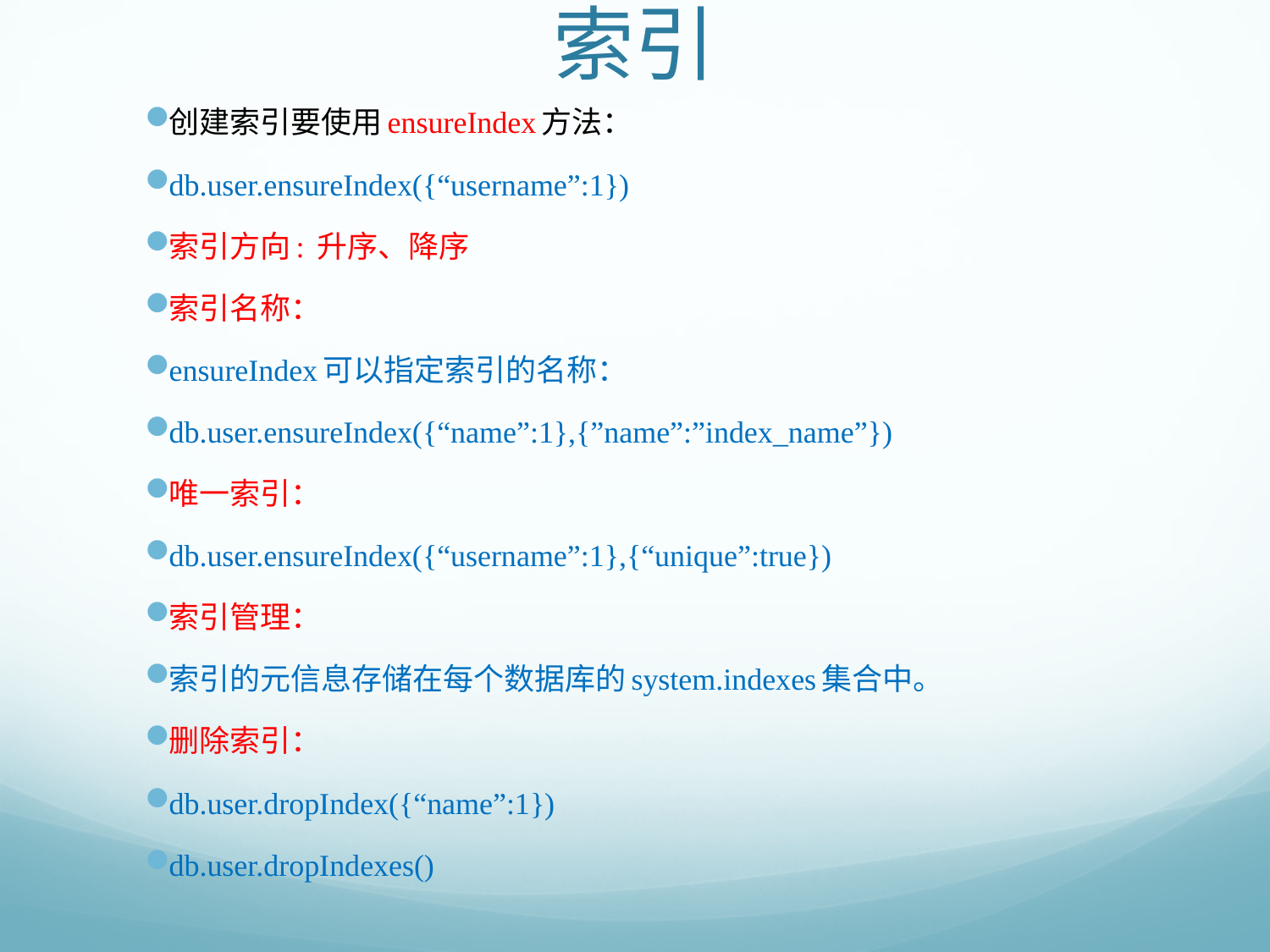

# 索引
创建索引要使用ensureIndex方法：
db.user.ensureIndex({“username”:1})
索引方向: 升序、降序
索引名称：
ensureIndex可以指定索引的名称：
db.user.ensureIndex({“name”:1},{”name”:”index_name”})
唯一索引：
db.user.ensureIndex({“username”:1},{“unique”:true})
索引管理：
索引的元信息存储在每个数据库的system.indexes集合中。
删除索引：
db.user.dropIndex({“name”:1})
db.user.dropIndexes()